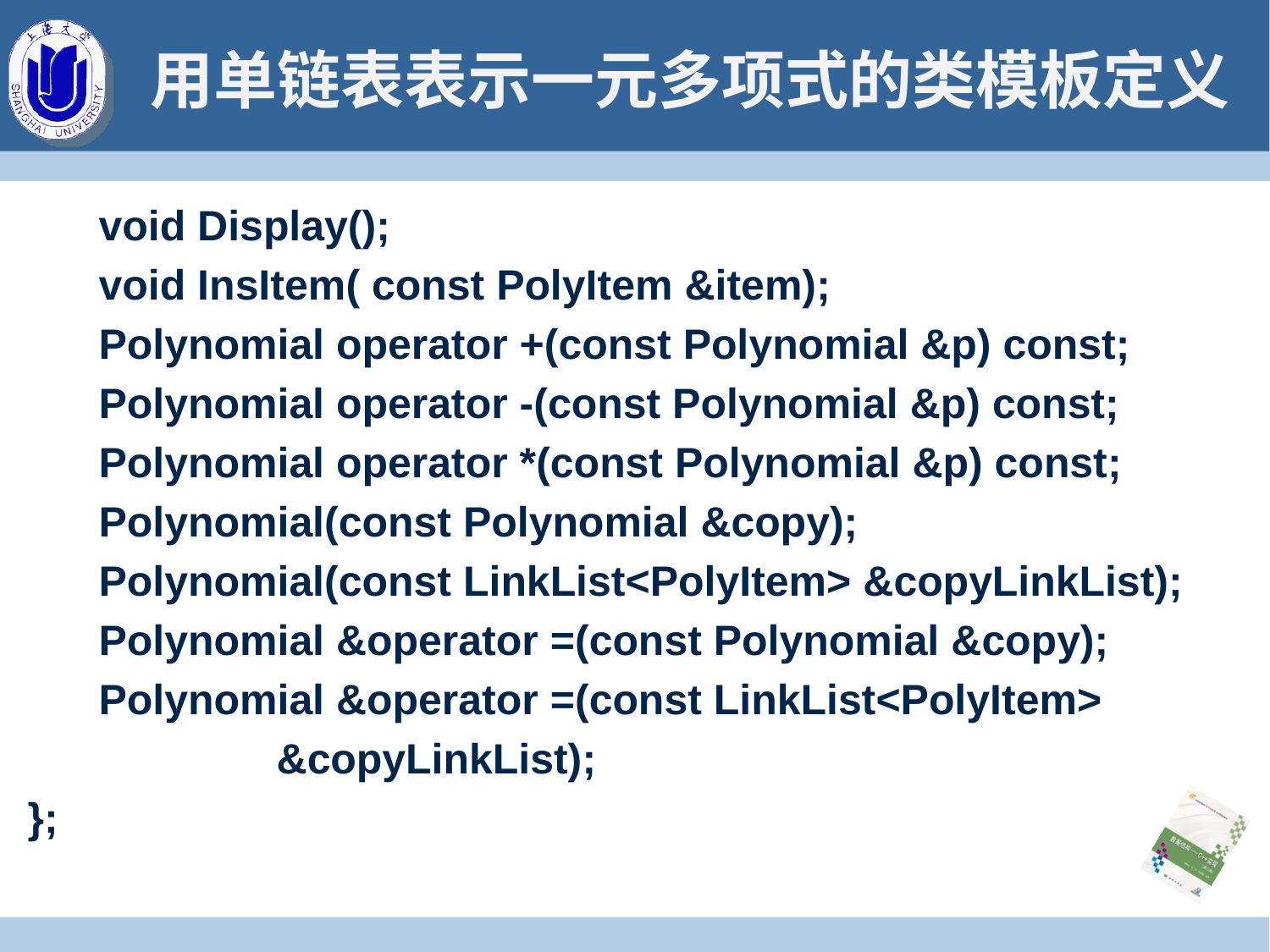

# 用单链表表示一元多项式的类模板定义
      void Display();
      void InsItem( const PolyItem &item);
      Polynomial operator +(const Polynomial &p) const;
      Polynomial operator -(const Polynomial &p) const;
      Polynomial operator *(const Polynomial &p) const;
      Polynomial(const Polynomial &copy);
      Polynomial(const LinkList<PolyItem> &copyLinkList);
      Polynomial &operator =(const Polynomial &copy);
      Polynomial &operator =(const LinkList<PolyItem>
                     &copyLinkList);
};